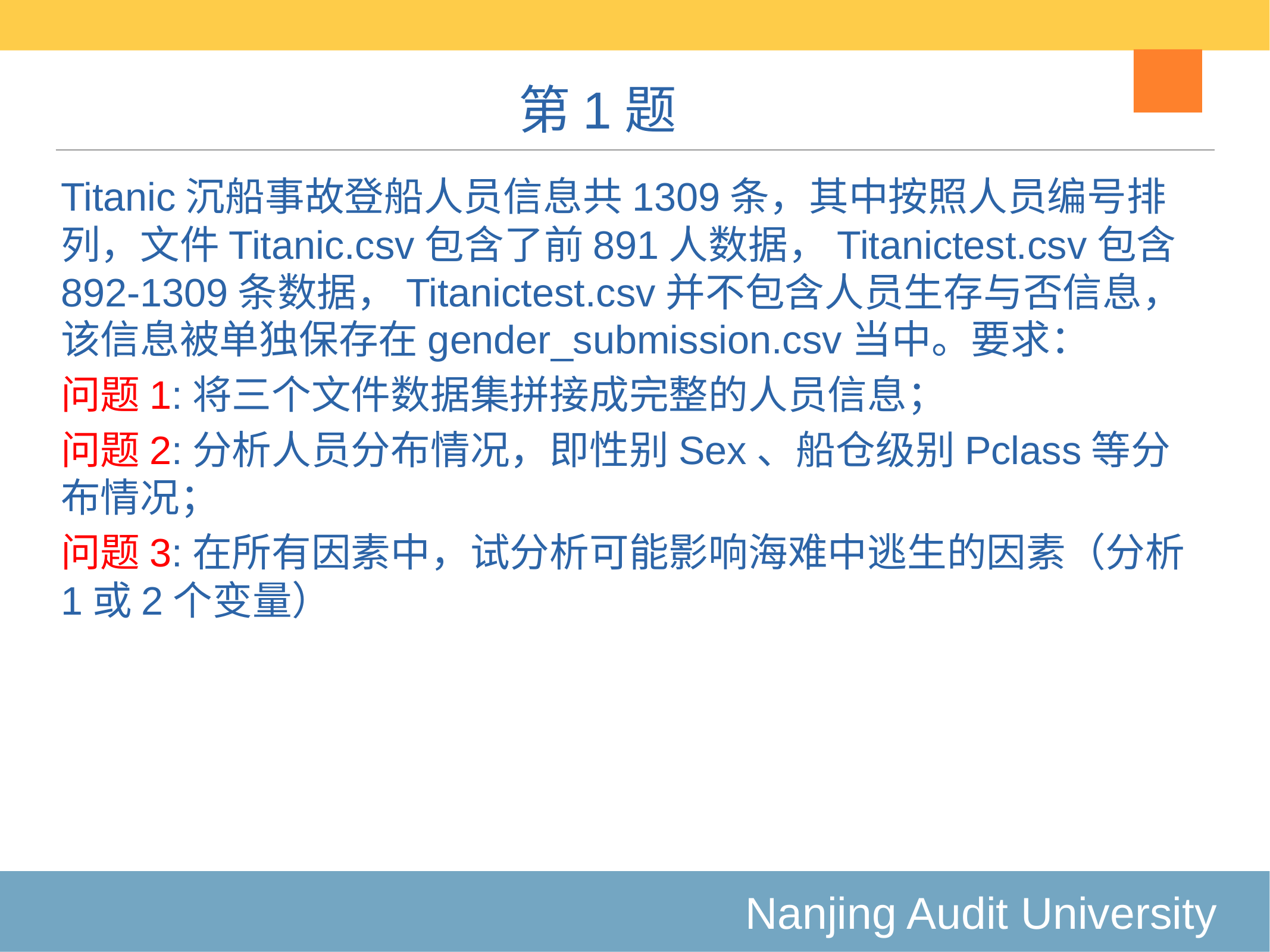

# 第1题
Titanic沉船事故登船人员信息共1309条，其中按照人员编号排列，文件Titanic.csv包含了前891人数据，Titanictest.csv包含892-1309条数据，Titanictest.csv并不包含人员生存与否信息，该信息被单独保存在gender_submission.csv当中。要求：
问题1:将三个文件数据集拼接成完整的人员信息；
问题2:分析人员分布情况，即性别Sex、船仓级别Pclass等分布情况；
问题3:在所有因素中，试分析可能影响海难中逃生的因素（分析1或2个变量）